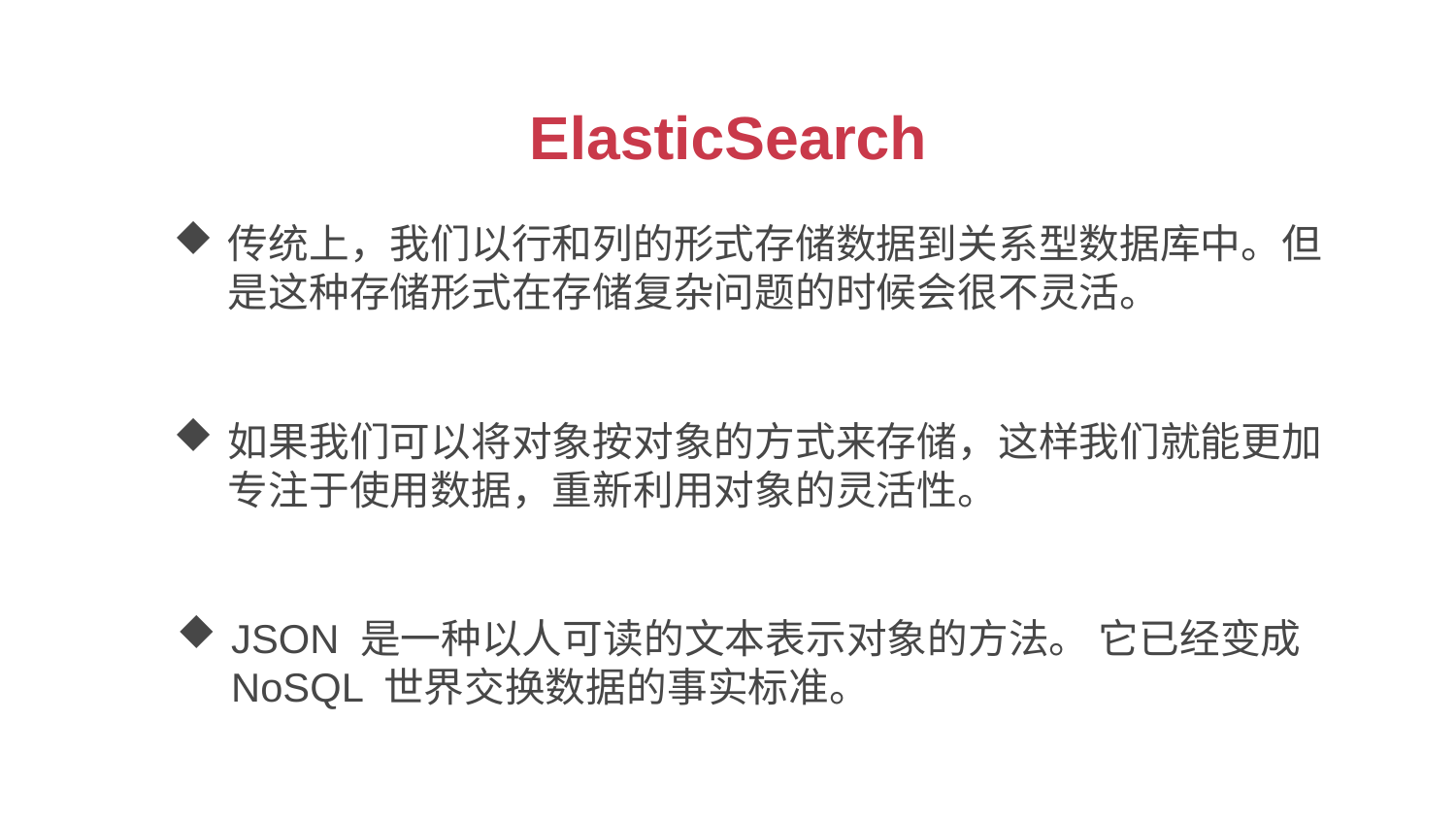

ElasticSearch
传统上，我们以行和列的形式存储数据到关系型数据库中。但是这种存储形式在存储复杂问题的时候会很不灵活。
如果我们可以将对象按对象的方式来存储，这样我们就能更加专注于使用数据，重新利用对象的灵活性。
JSON 是一种以人可读的文本表示对象的方法。 它已经变成 NoSQL 世界交换数据的事实标准。